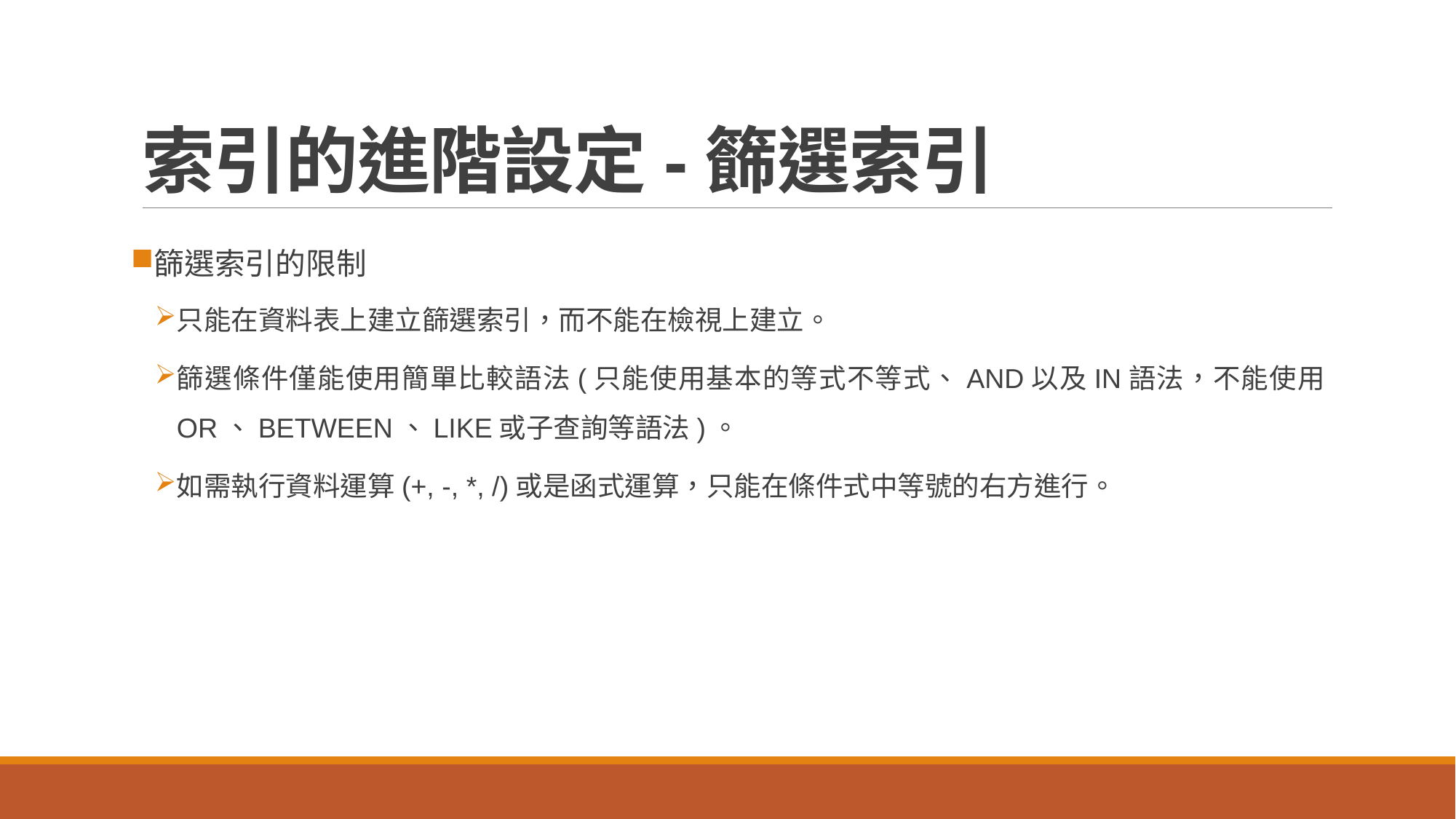

# 索引的進階設定-籂選索引
篩選索引的限制
只能在資料表上建立篩選索引，而不能在檢視上建立。
篩選條件僅能使用簡單比較語法(只能使用基本的等式不等式、AND以及IN語法，不能使用OR、BETWEEN、LIKE或子查詢等語法)。
如需執行資料運算(+, -, *, /)或是函式運算，只能在條件式中等號的右方進行。